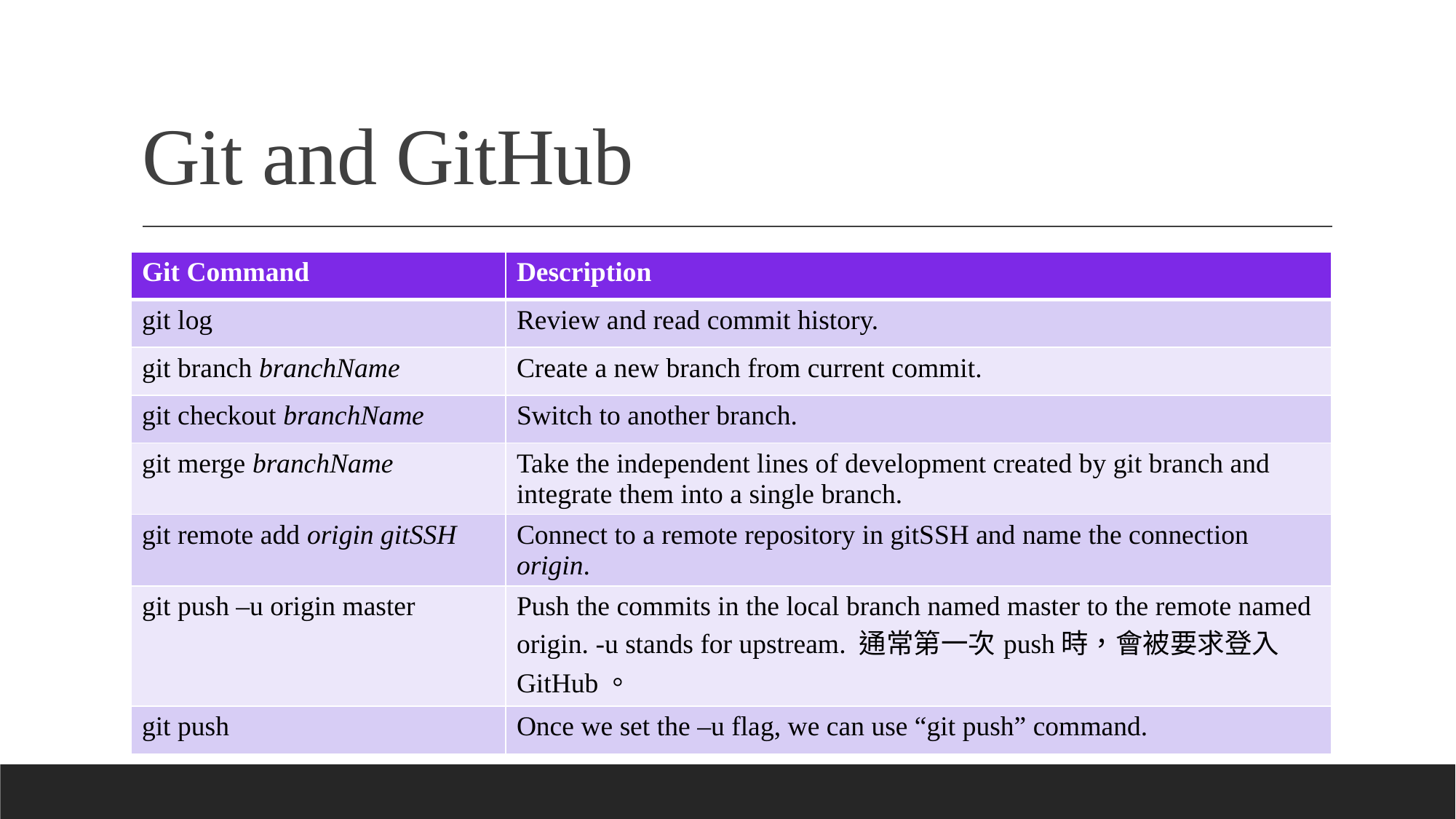

# Git and GitHub
| Git Command | Description |
| --- | --- |
| git log | Review and read commit history. |
| git branch branchName | Create a new branch from current commit. |
| git checkout branchName | Switch to another branch. |
| git merge branchName | Take the independent lines of development created by git branch and integrate them into a single branch. |
| git remote add origin gitSSH | Connect to a remote repository in gitSSH and name the connection origin. |
| git push –u origin master | Push the commits in the local branch named master to the remote named origin. -u stands for upstream. 通常第一次push時，會被要求登入GitHub。 |
| git push | Once we set the –u flag, we can use “git push” command. |